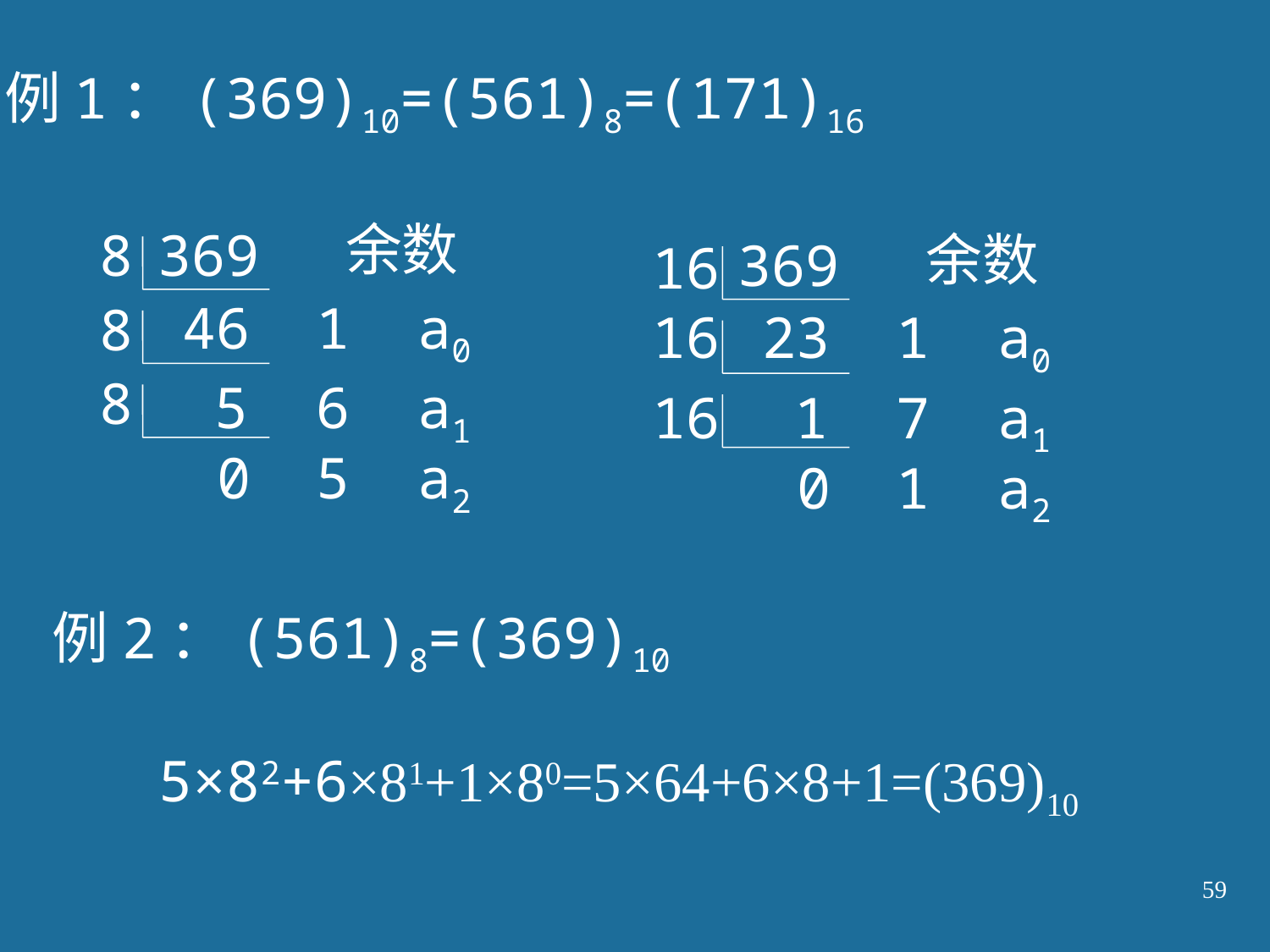

例1：(369)10=(561)8=(171)16
余数
8
369

46
1  a0
8

8

5
6  a1

0
5  a2

余数
369
16

23
1  a0
16

16
1
7  a1

0
1  a2

例2：(561)8=(369)10
5×82+6×81+1×80=5×64+6×8+1=(369)10
59